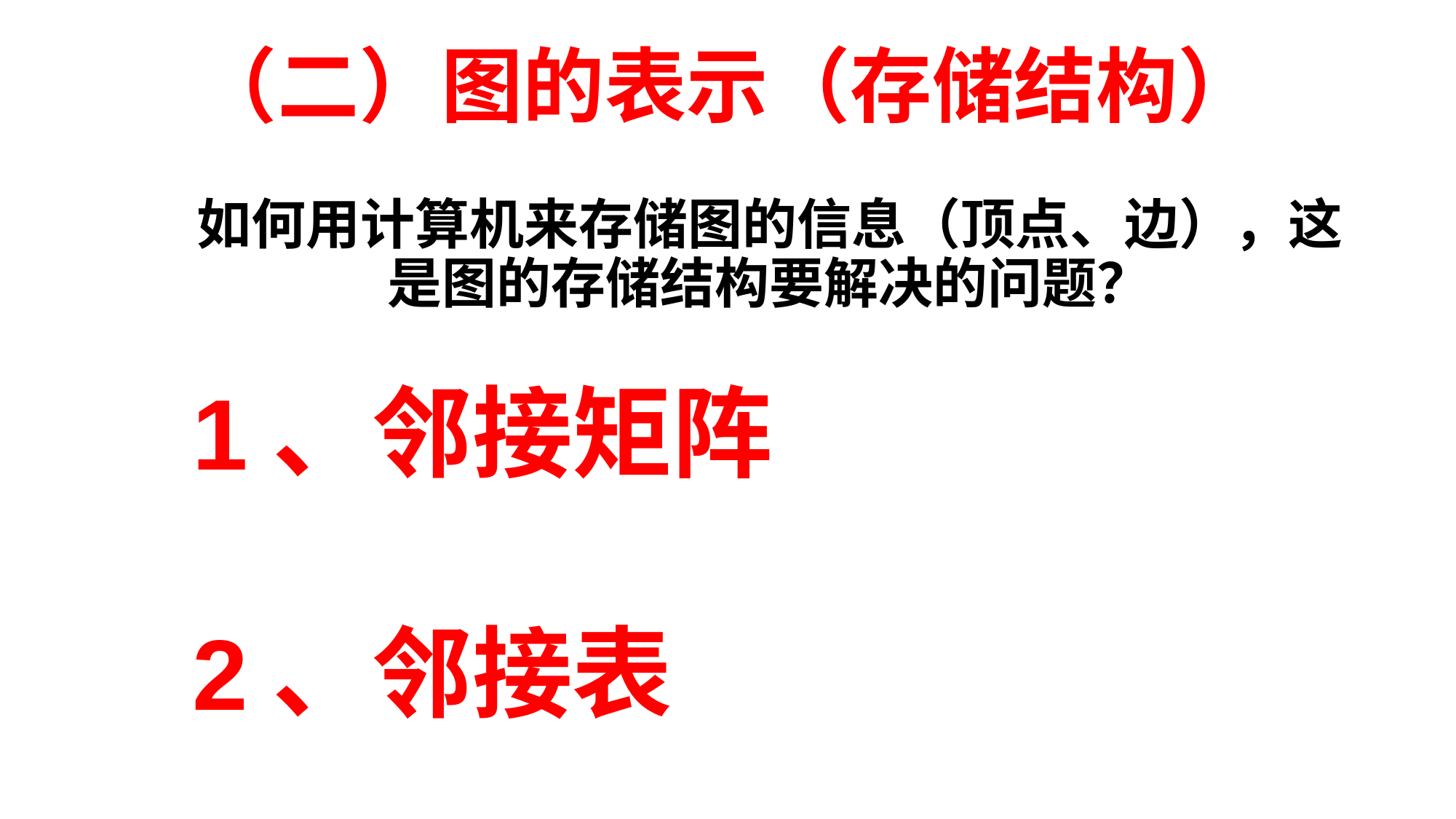

# （二）图的表示（存储结构）
如何用计算机来存储图的信息（顶点、边），这是图的存储结构要解决的问题？

1、邻接矩阵

2、邻接表